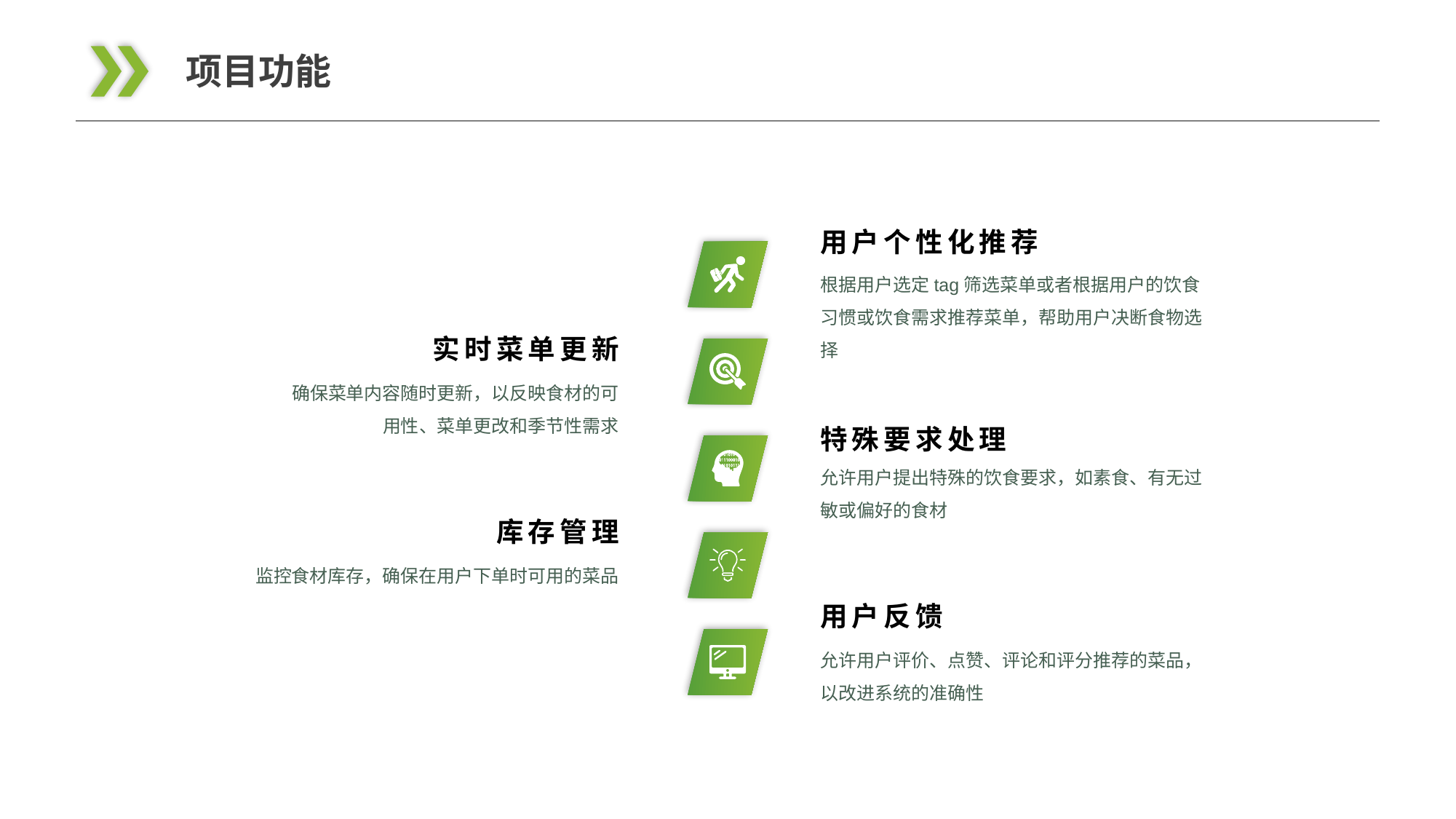

项目功能

用户个性化推荐

根据用户选定tag筛选菜单或者根据用户的饮食习惯或饮食需求推荐菜单，帮助用户决断食物选择
实时菜单更新

确保菜单内容随时更新，以反映食材的可用性、菜单更改和季节性需求
特殊要求处理

允许用户提出特殊的饮食要求，如素食、有无过敏或偏好的食材

库存管理

监控食材库存，确保在用户下单时可用的菜品

用户反馈

允许用户评价、点赞、评论和评分推荐的菜品，以改进系统的准确性